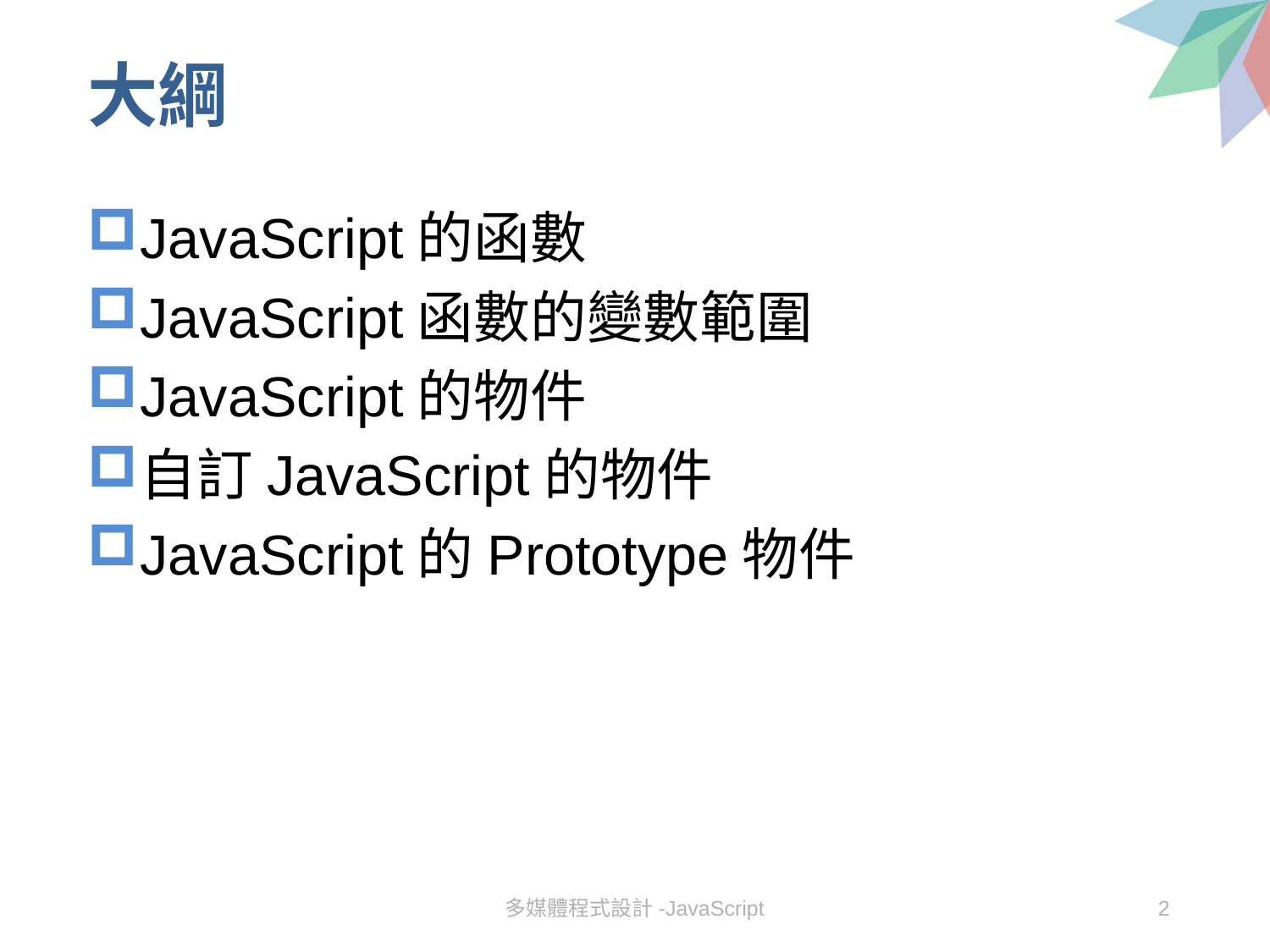

# 大綱
JavaScript的函數
JavaScript函數的變數範圍
JavaScript的物件
自訂JavaScript的物件
JavaScript的Prototype物件

多媒體程式設計-JavaScript
2